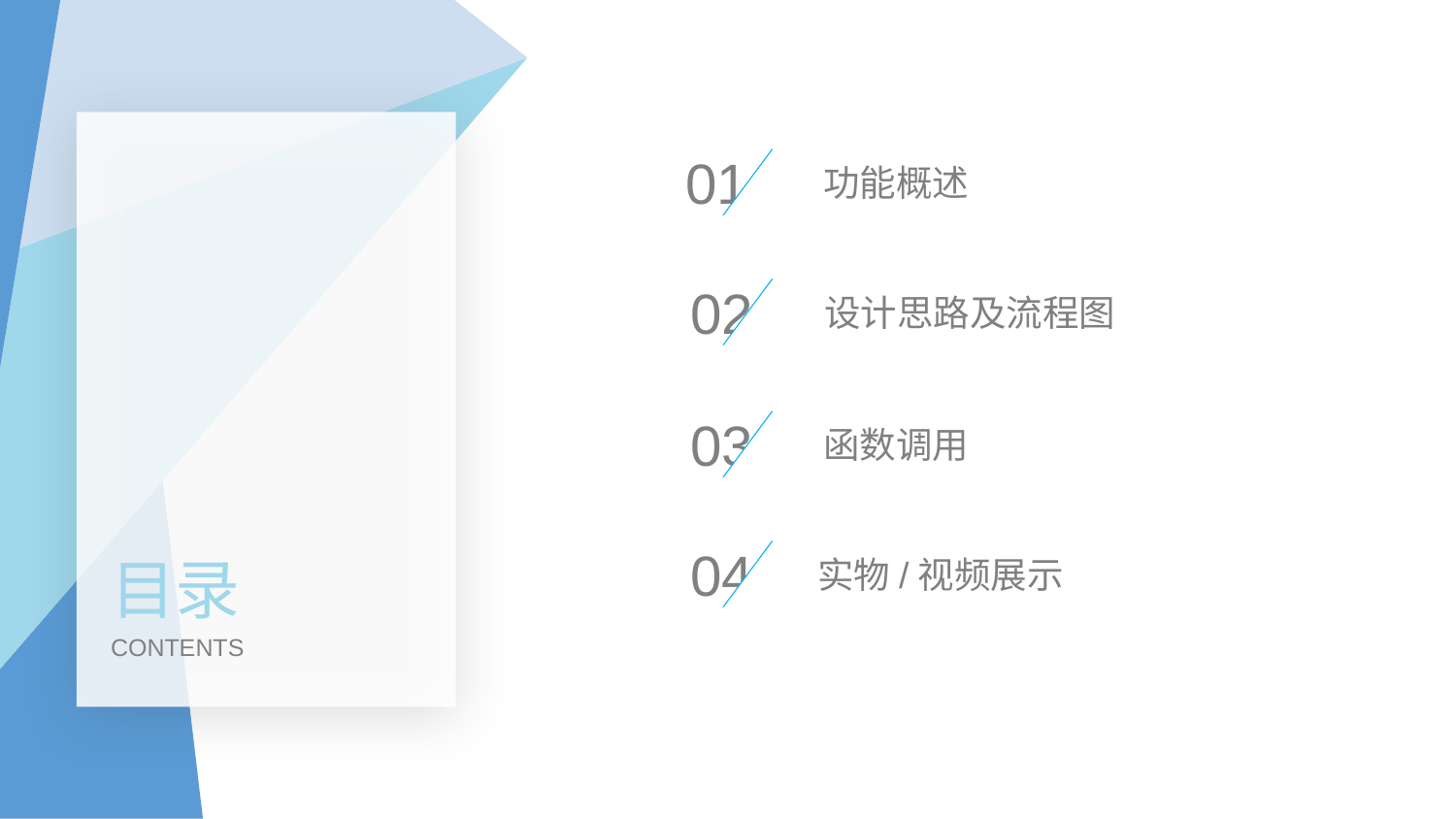

01

功能概述
02

设计思路及流程图
03

函数调用
04

实物/视频展示
目录
CONTENTS